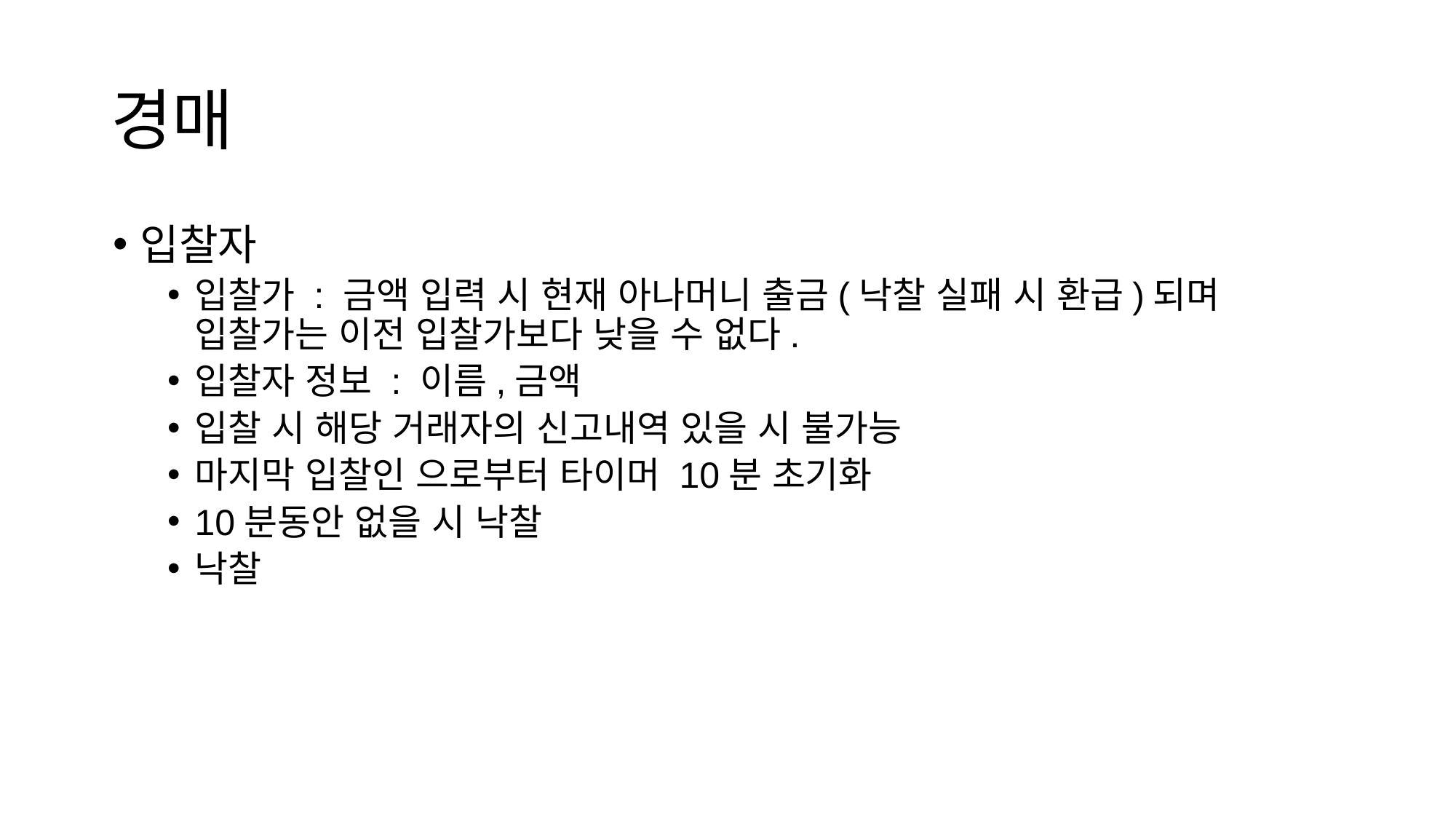

# 경매
입찰자
입찰가 : 금액 입력 시 현재 아나머니 출금(낙찰 실패 시 환급)되며 입찰가는 이전 입찰가보다 낮을 수 없다.
입찰자 정보 : 이름,금액
입찰 시 해당 거래자의 신고내역 있을 시 불가능
마지막 입찰인 으로부터 타이머 10분 초기화
10분동안 없을 시 낙찰
낙찰